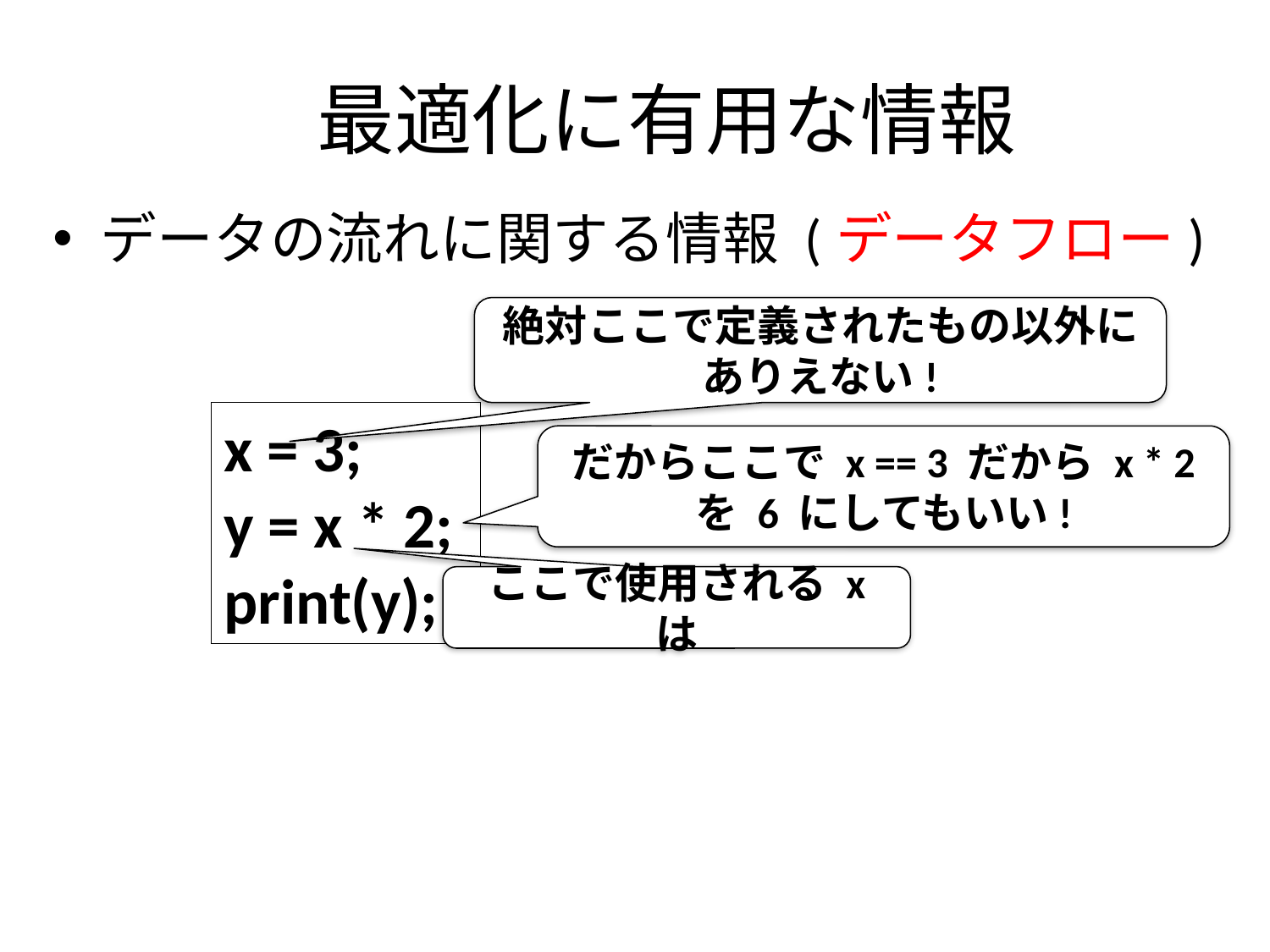

# 最適化に有用な情報
データの流れに関する情報 (データフロー)
絶対ここで定義されたもの以外にありえない!
x = 3;
y = x * 2;
print(y);
だからここで x == 3 だから x * 2 を 6 にしてもいい!
ここで使用される x は